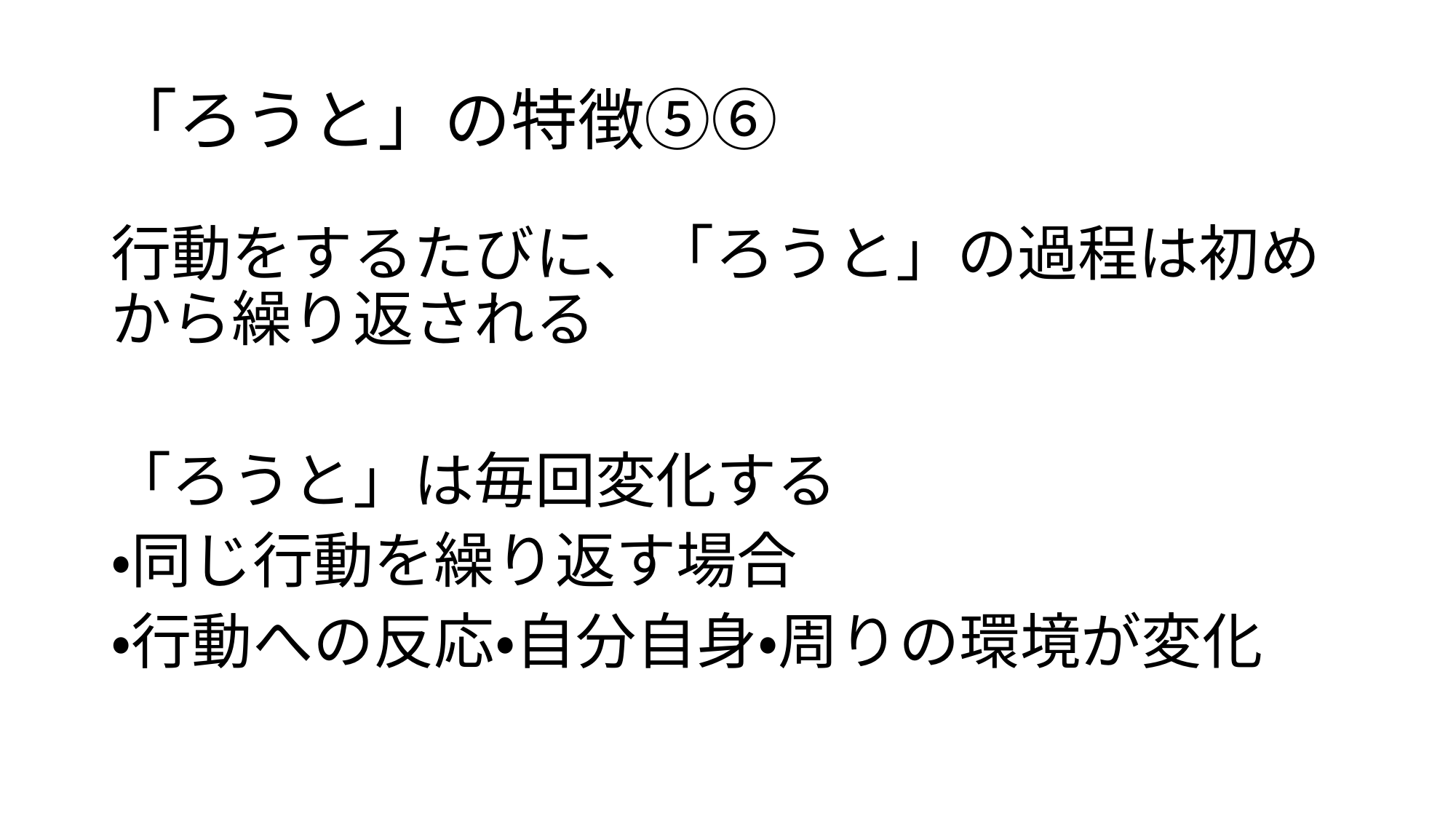

# 「ろうと」の特徴⑤⑥
行動をするたびに、「ろうと」の過程は初めから繰り返される

「ろうと」は毎回変化する
・同じ行動を繰り返す場合
・行動への反応・自分自身・周りの環境が変化